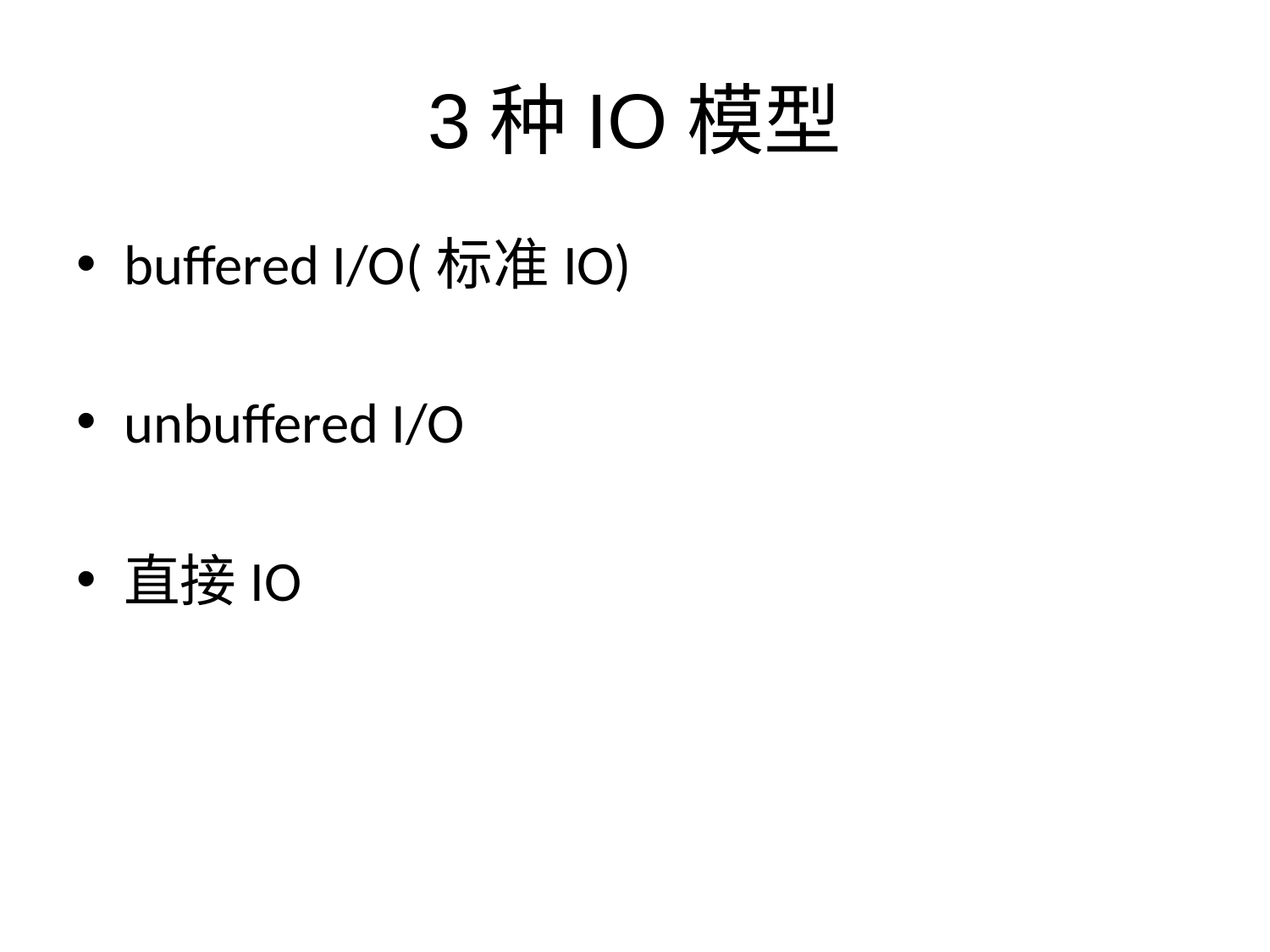

# 3种IO模型
buffered I/O(标准IO)

unbuffered I/O

直接IO